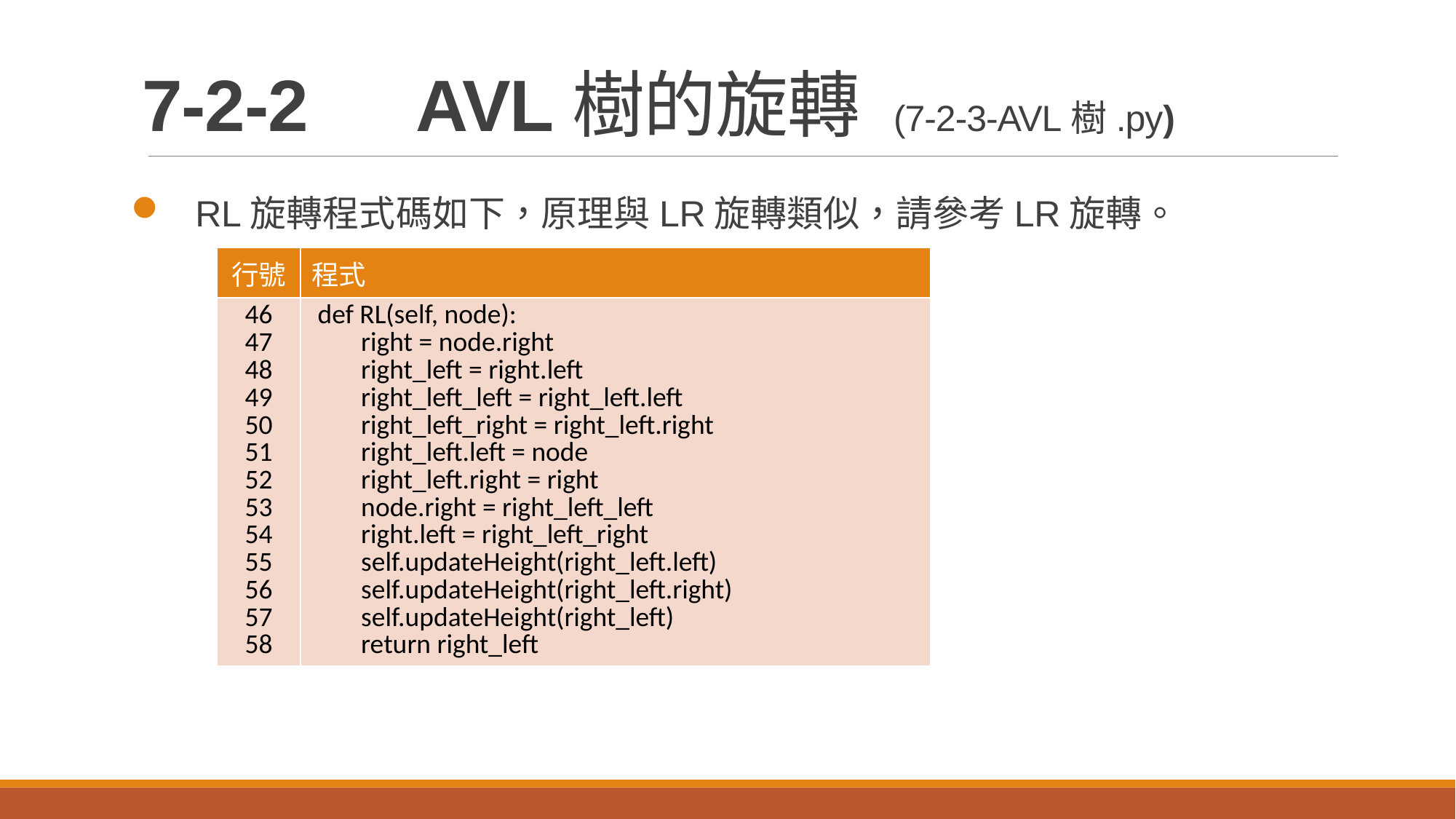

# 7-2-2　AVL樹的旋轉 (7-2-3-AVL樹.py)
RL旋轉程式碼如下，原理與LR旋轉類似，請參考LR旋轉。
| 行號 | 程式 |
| --- | --- |
| 46 47 48 49 50 51 52 53 54 55 56 57 58 | def RL(self, node): right = node.right right\_left = right.left right\_left\_left = right\_left.left right\_left\_right = right\_left.right right\_left.left = node right\_left.right = right node.right = right\_left\_left right.left = right\_left\_right self.updateHeight(right\_left.left) self.updateHeight(right\_left.right) self.updateHeight(right\_left) return right\_left |